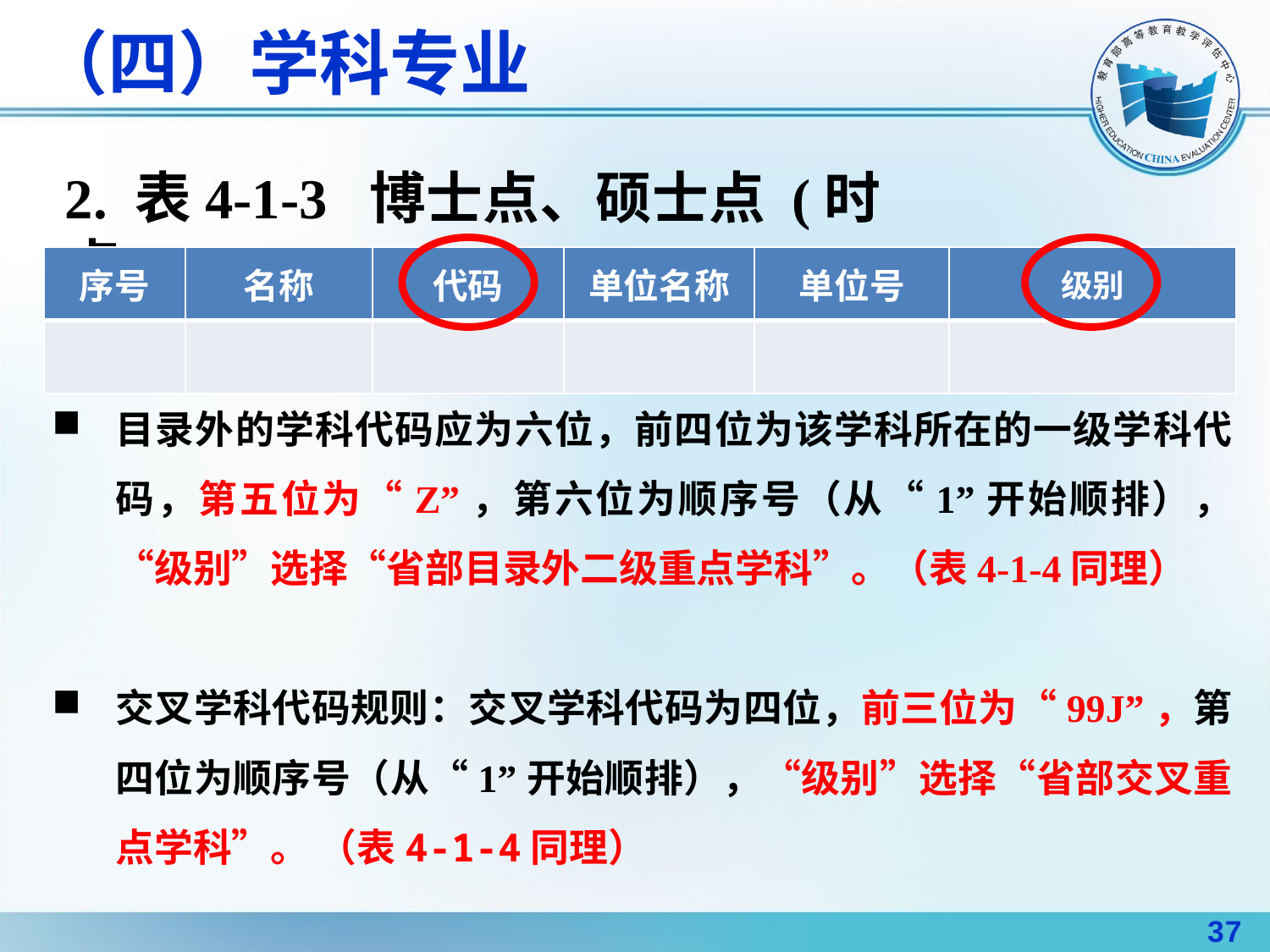

# （四）学科专业
2. 表4-1-3  博士点、硕士点 (时点)

| 序号 | 名称 | 代码 | 单位名称 | 单位号 | 级别 |
| --- | --- | --- | --- | --- | --- |
|  |  |  |  |  |  |
目录外的学科代码应为六位，前四位为该学科所在的一级学科代码，第五位为“Z”，第六位为顺序号（从“1”开始顺排），“级别”选择“省部目录外二级重点学科”。（表4-1-4同理）

交叉学科代码规则：交叉学科代码为四位，前三位为“99J”，第四位为顺序号（从“1”开始顺排），“级别”选择“省部交叉重点学科”。 （表4-1-4同理）